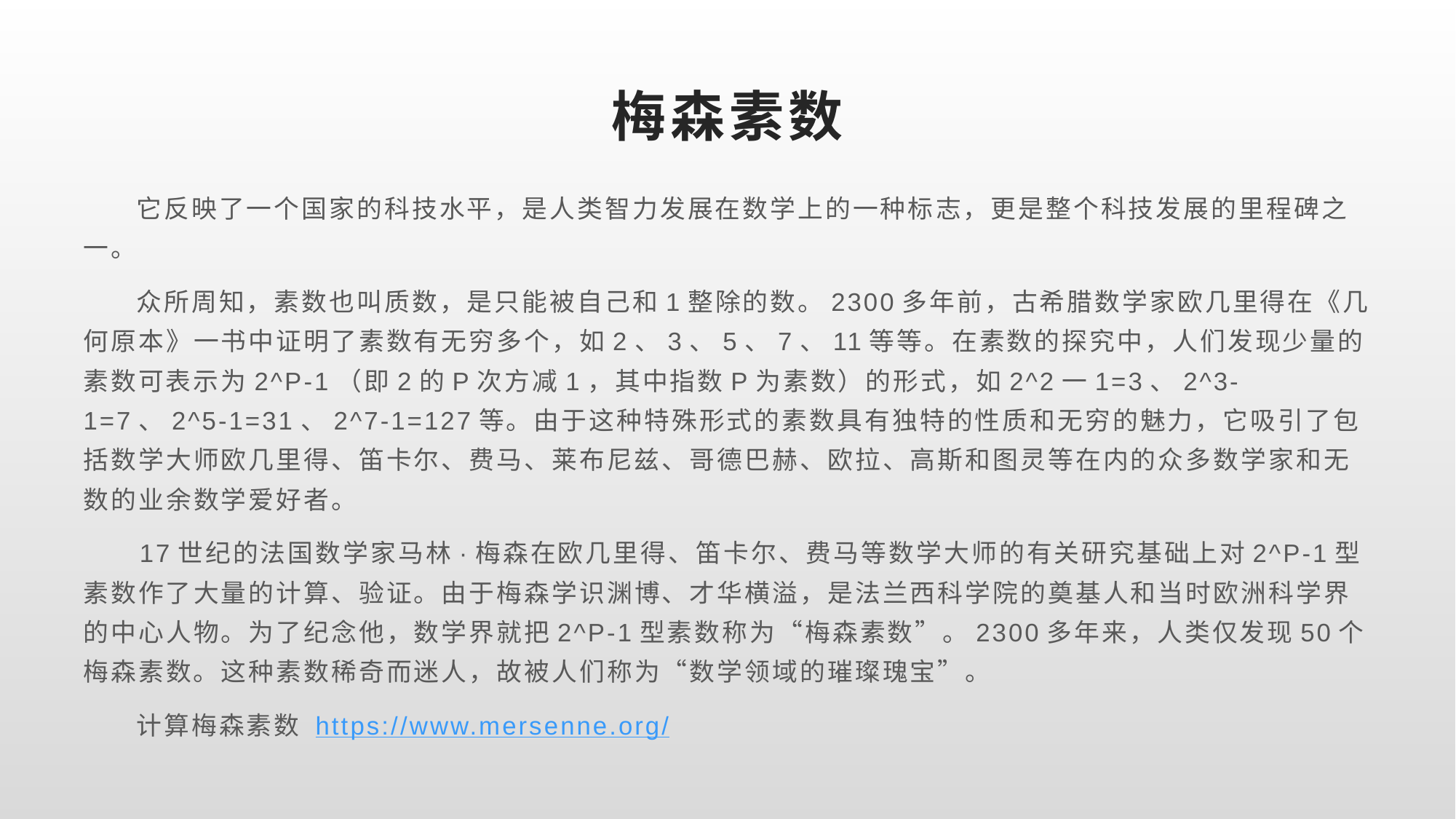

# 梅森素数
      它反映了一个国家的科技水平，是人类智力发展在数学上的一种标志，更是整个科技发展的里程碑之一。
      众所周知，素数也叫质数，是只能被自己和1整除的数。2300多年前，古希腊数学家欧几里得在《几何原本》一书中证明了素数有无穷多个，如2、3、5、7、11等等。在素数的探究中，人们发现少量的素数可表示为2^P-1（即2的P次方减1，其中指数P为素数）的形式，如2^2一1=3、2^3-1=7、2^5-1=31、2^7-1=127等。由于这种特殊形式的素数具有独特的性质和无穷的魅力，它吸引了包括数学大师欧几里得、笛卡尔、费马、莱布尼兹、哥德巴赫、欧拉、高斯和图灵等在内的众多数学家和无数的业余数学爱好者。
      17世纪的法国数学家马林·梅森在欧几里得、笛卡尔、费马等数学大师的有关研究基础上对2^P-1型素数作了大量的计算、验证。由于梅森学识渊博、才华横溢，是法兰西科学院的奠基人和当时欧洲科学界的中心人物。为了纪念他，数学界就把2^P-1型素数称为“梅森素数”。2300多年来，人类仅发现50个梅森素数。这种素数稀奇而迷人，故被人们称为“数学领域的璀璨瑰宝”。
      计算梅森素数 https://www.mersenne.org/